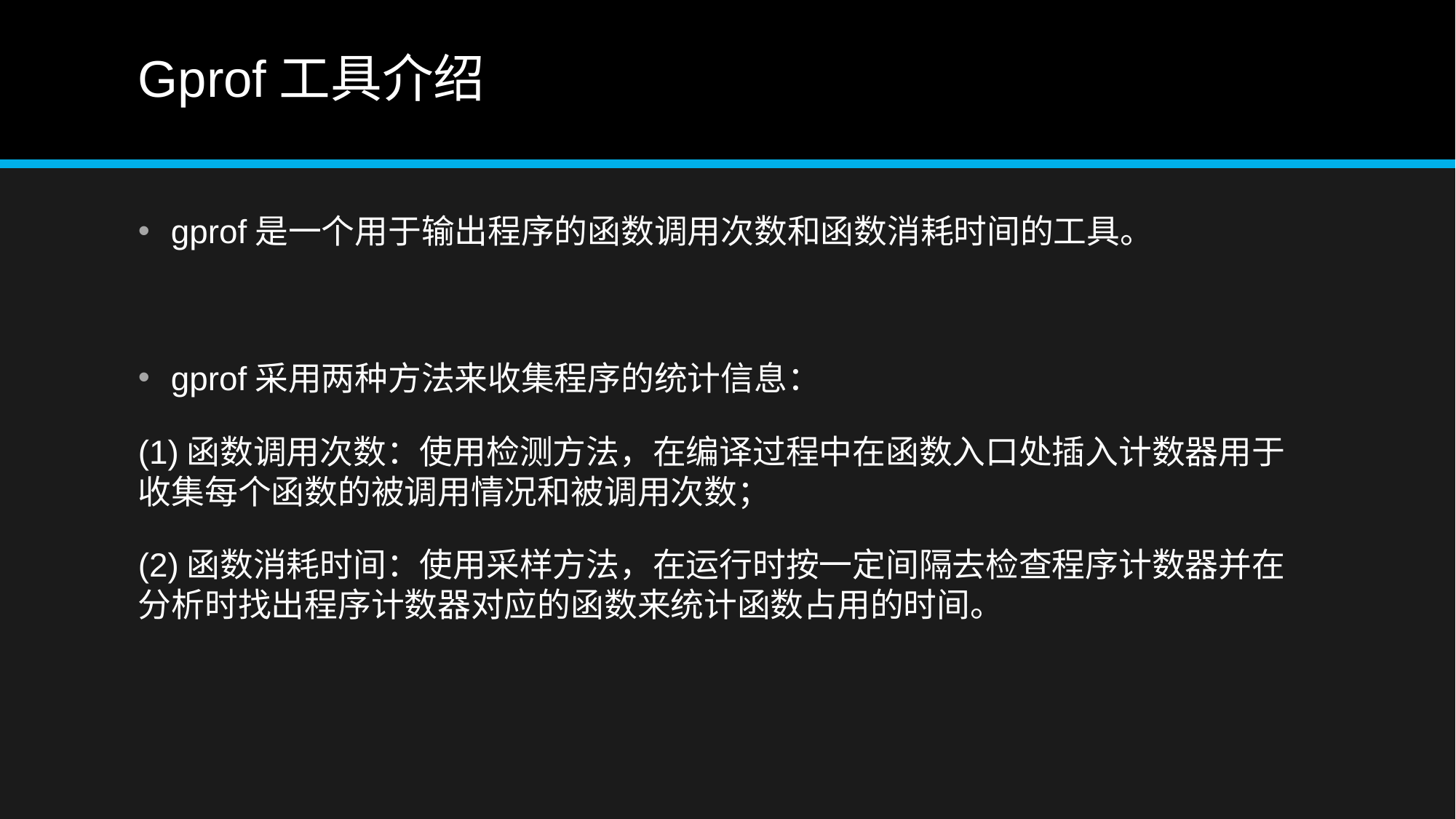

# Gprof工具介绍
gprof是一个用于输出程序的函数调用次数和函数消耗时间的工具。

gprof采用两种方法来收集程序的统计信息：
(1)函数调用次数：使用检测方法，在编译过程中在函数入口处插入计数器用于收集每个函数的被调用情况和被调用次数；
(2)函数消耗时间：使用采样方法，在运行时按一定间隔去检查程序计数器并在分析时找出程序计数器对应的函数来统计函数占用的时间。